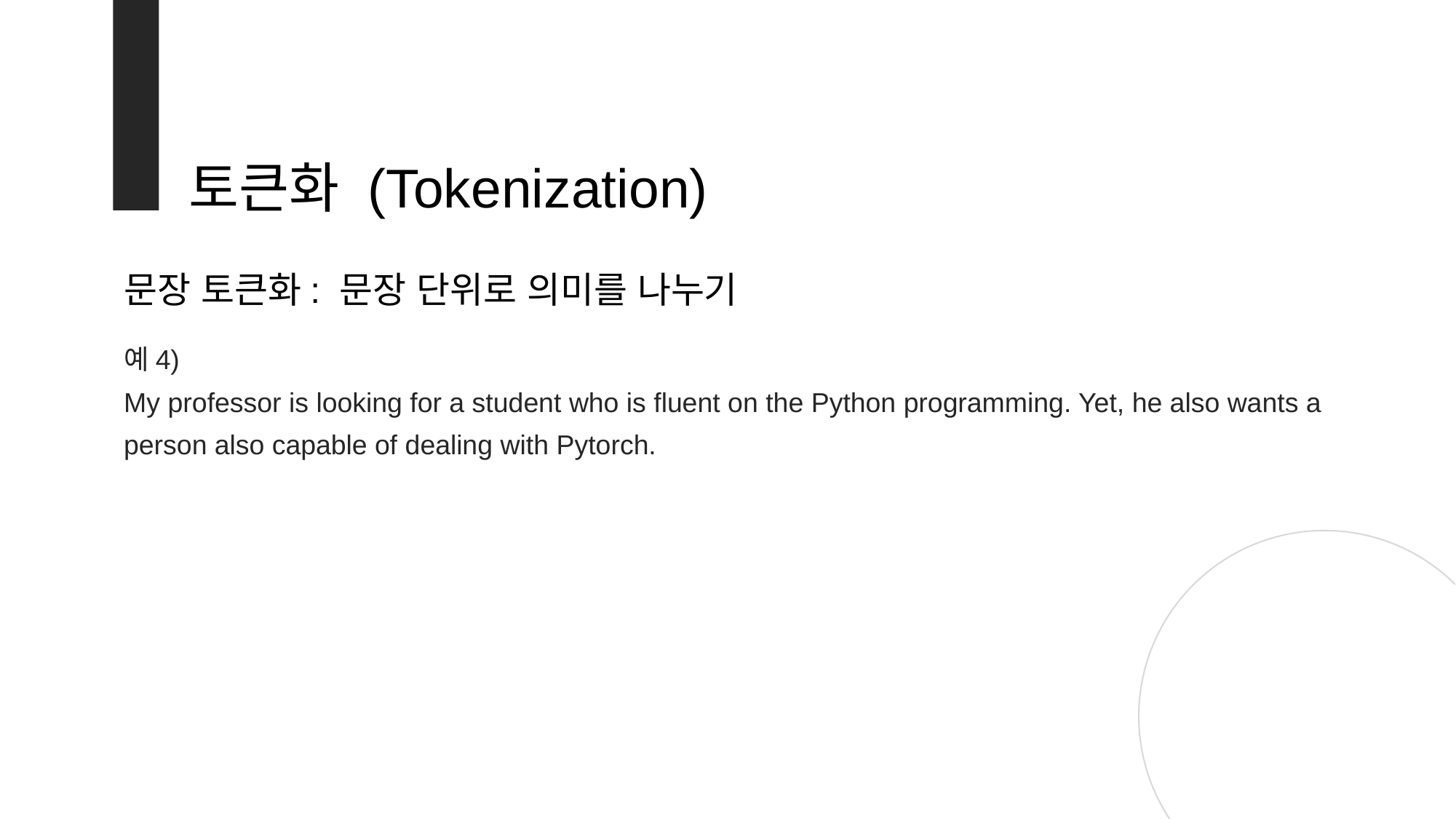

토큰화 (Tokenization)
문장 토큰화: 문장 단위로 의미를 나누기
예4)
My professor is looking for a student who is fluent on the Python programming. Yet, he also wants a person also capable of dealing with Pytorch.